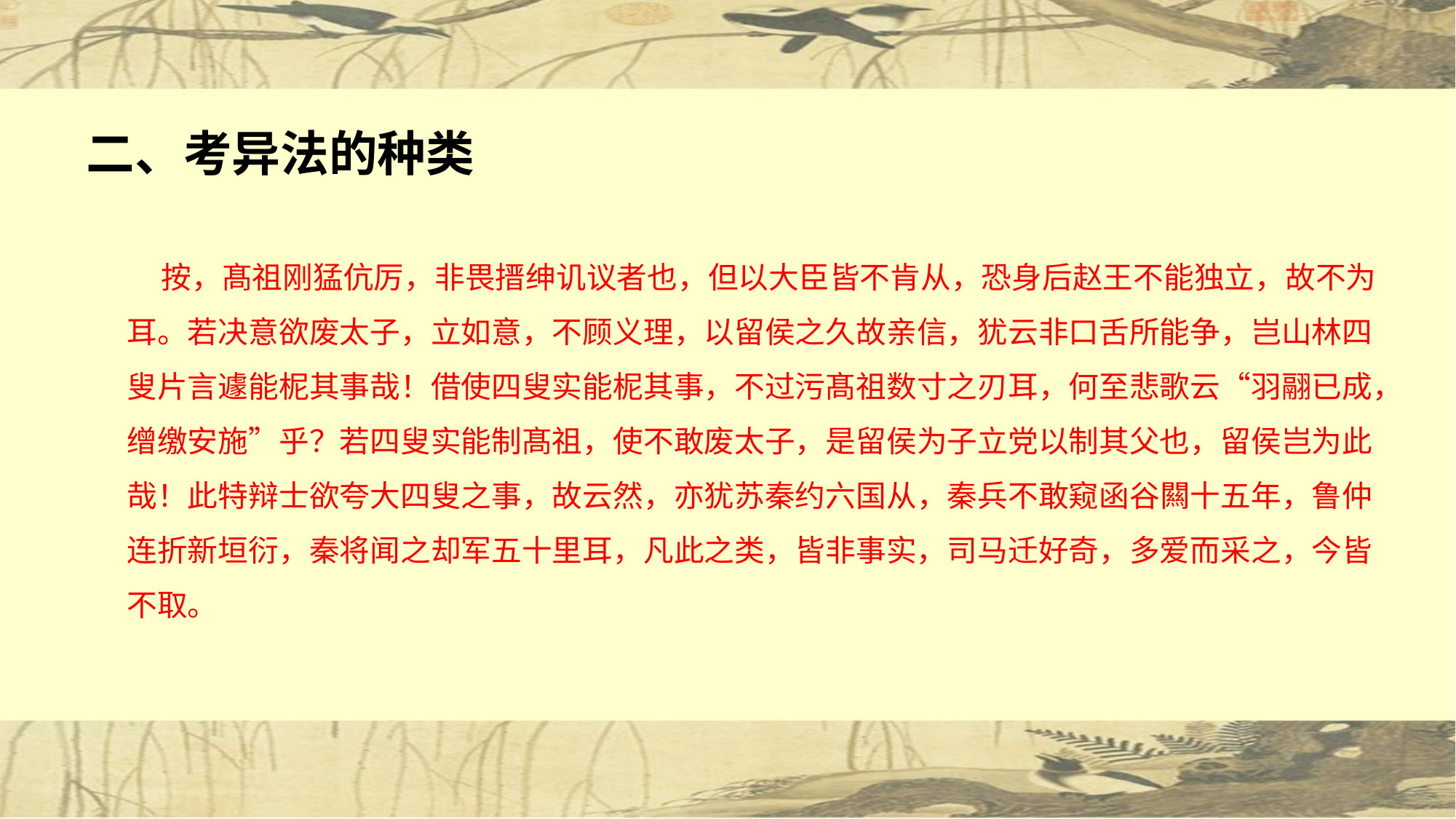

二、考异法的种类
    按，髙祖刚猛伉厉，非畏搢绅讥议者也，但以大臣皆不肯从，恐身后赵王不能独立，故不为耳。若决意欲废太子，立如意，不顾义理，以留侯之久故亲信，犹云非口舌所能争，岂山林四叟片言遽能柅其事哉！借使四叟实能柅其事，不过污髙祖数寸之刃耳，何至悲歌云“羽翮已成，缯缴安施”乎？若四叟实能制髙祖，使不敢废太子，是留侯为子立党以制其父也，留侯岂为此哉！此特辩士欲夸大四叟之事，故云然，亦犹苏秦约六国从，秦兵不敢窥函谷闗十五年，鲁仲连折新垣衍，秦将闻之却军五十里耳，凡此之类，皆非事实，司马迁好奇，多爱而采之，今皆不取。